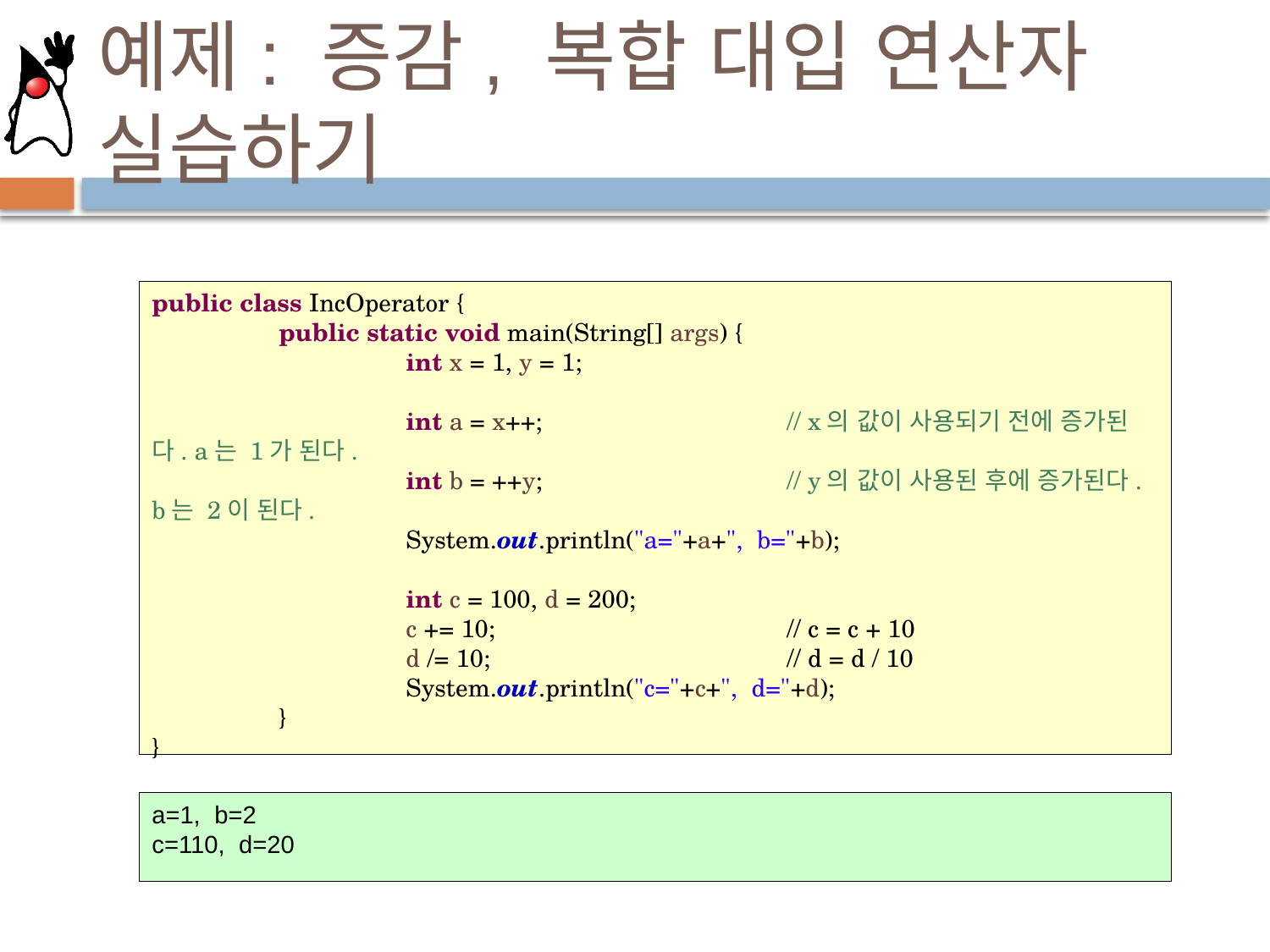

# 예제: 증감, 복합 대입 연산자 실습하기
public class IncOperator {
	public static void main(String[] args) {
		int x = 1, y = 1;

		int a = x++; 		// x의 값이 사용되기 전에 증가된다. a는 1가 된다.
		int b = ++y; 		// y의 값이 사용된 후에 증가된다. b는 2이 된다.
		System.out.println("a="+a+",  b="+b);

		int c = 100, d = 200;
		c += 10;			// c = c + 10
		d /= 10;			// d = d / 10
		System.out.println("c="+c+",  d="+d);
	}
}
a=1,  b=2
c=110,  d=20